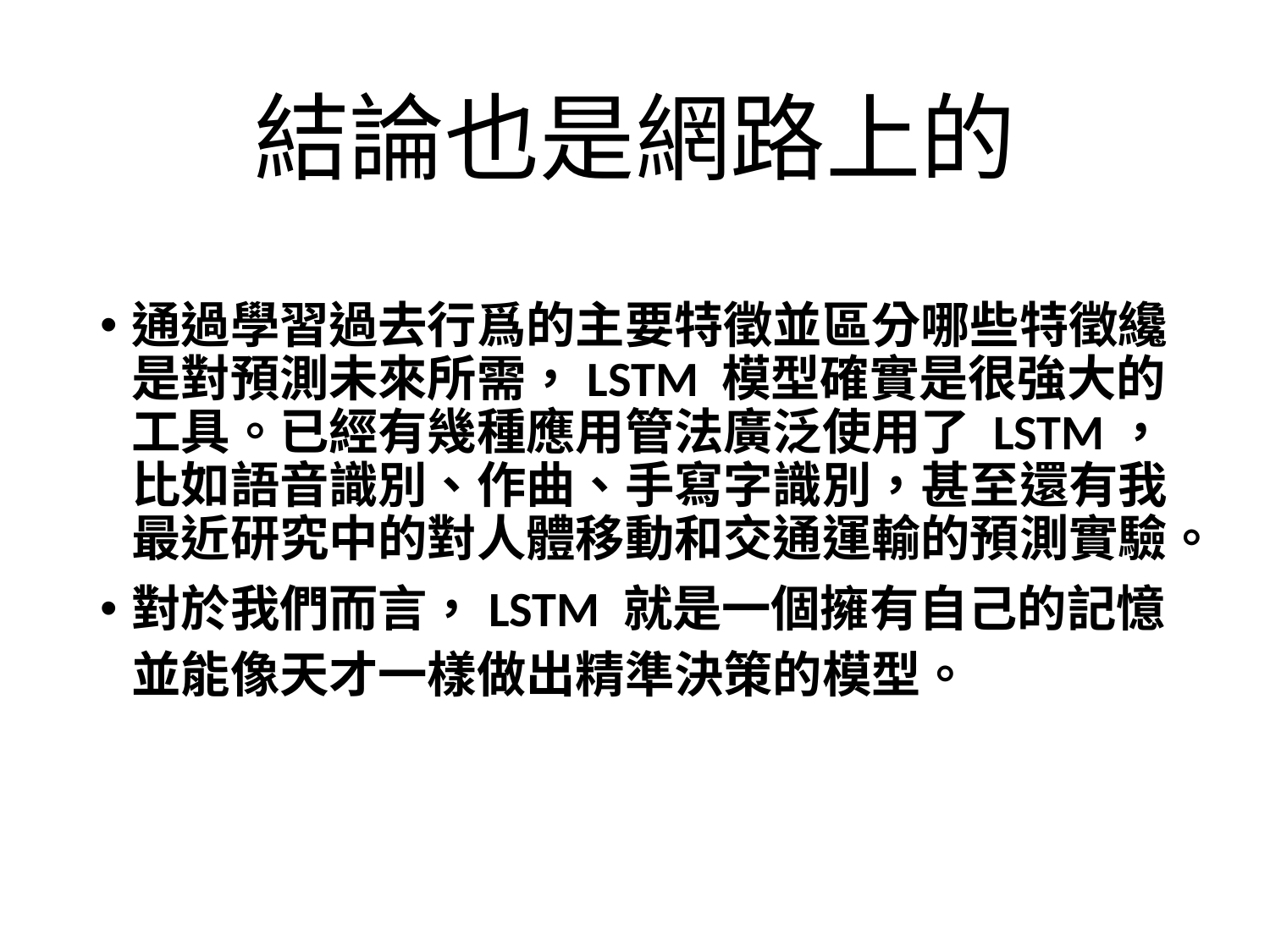

# 結論也是網路上的
通過學習過去行爲的主要特徵並區分哪些特徵纔是對預測未來所需，LSTM 模型確實是很強大的工具。已經有幾種應用管法廣泛使用了 LSTM，比如語音識別、作曲、手寫字識別，甚至還有我最近研究中的對人體移動和交通運輸的預測實驗。
對於我們而言，LSTM 就是一個擁有自己的記憶並能像天才一樣做出精準決策的模型。